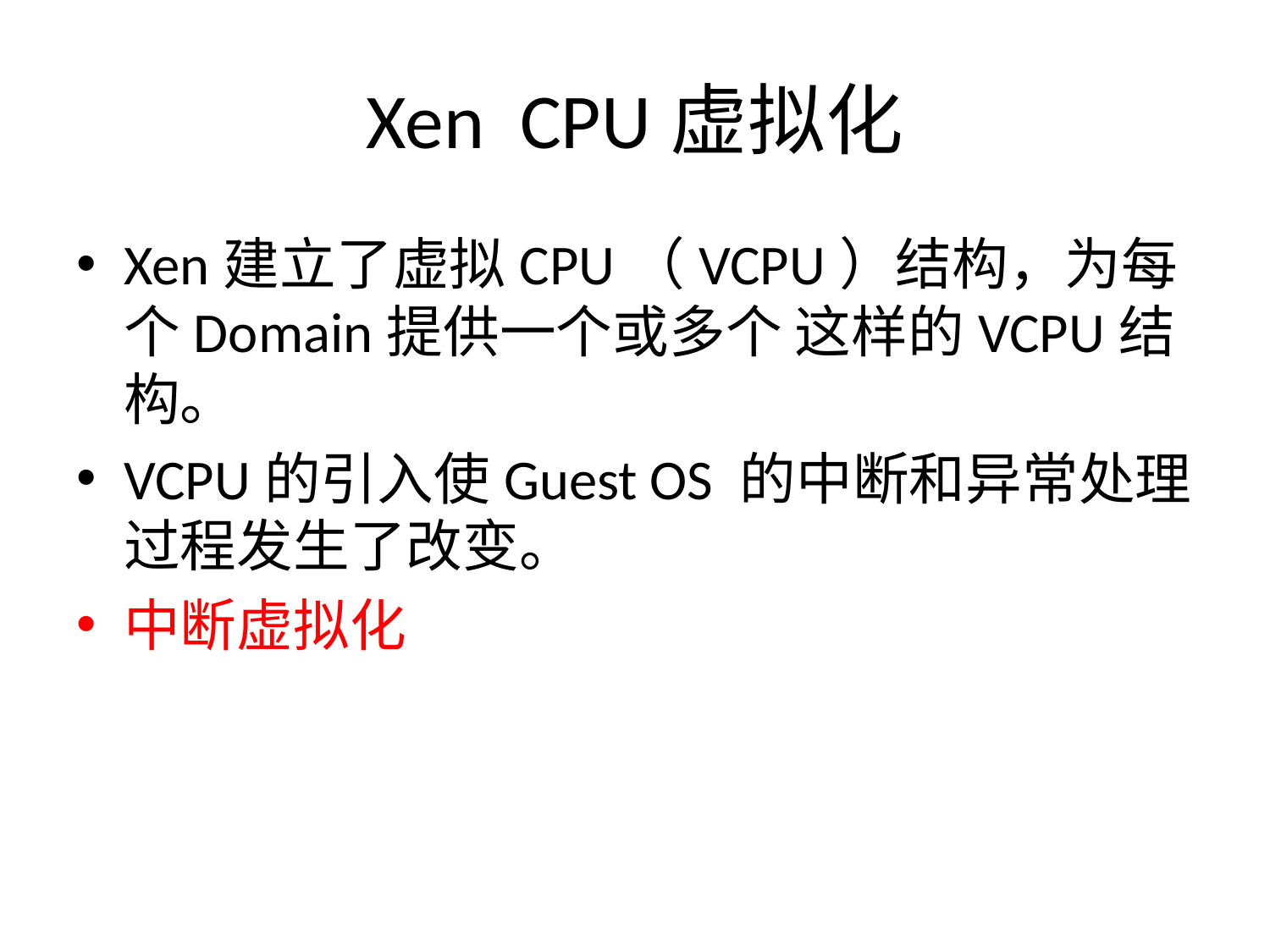

# Xen  CPU虚拟化
Xen建立了虚拟CPU（VCPU）结构，为每个Domain提供一个或多个 这样的VCPU结构。
VCPU的引入使Guest OS 的中断和异常处理过程发生了改变。
中断虚拟化